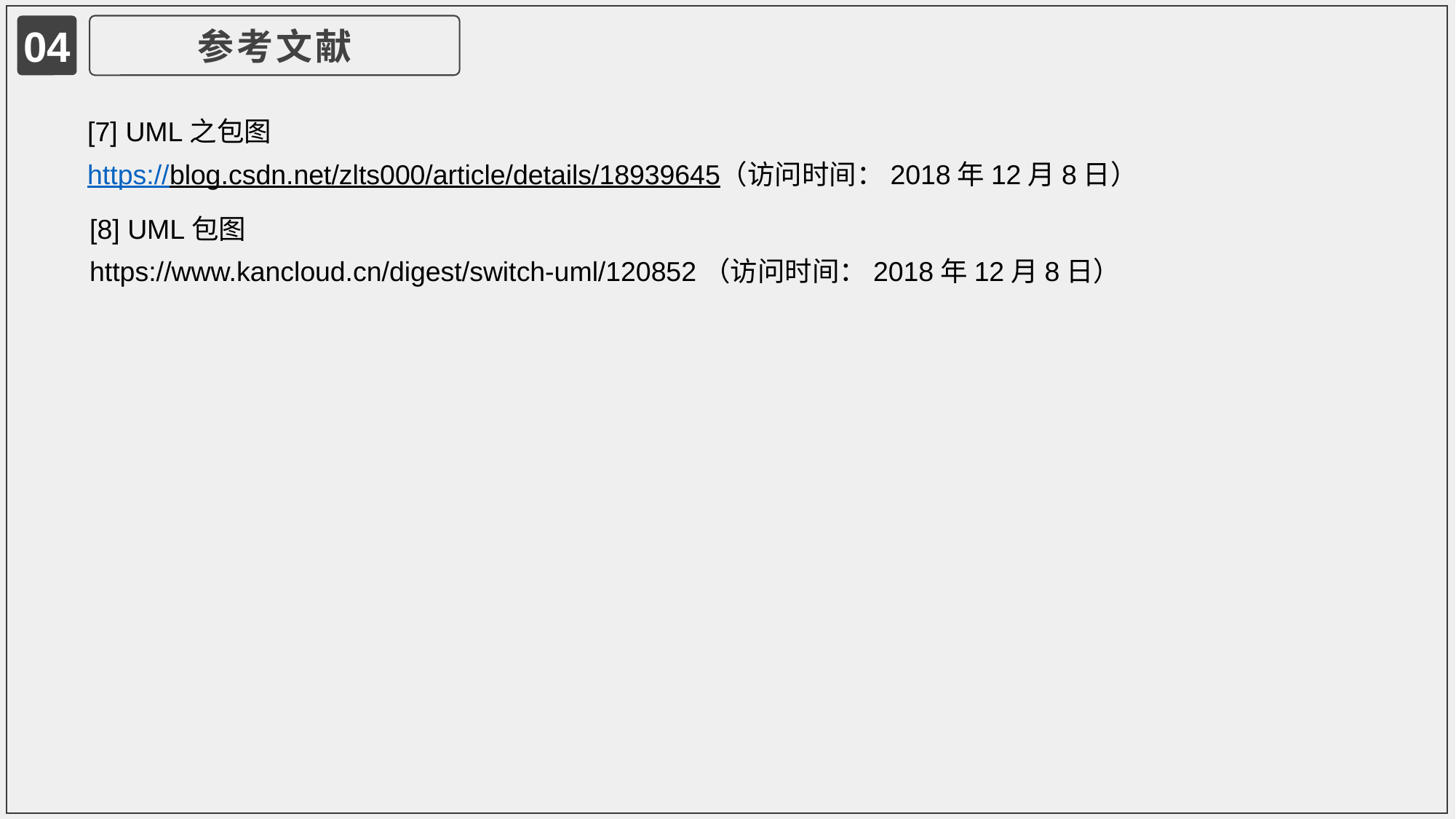

04
参考文献
[7] UML之包图
https://blog.csdn.net/zlts000/article/details/18939645（访问时间：2018年12月8日）
[8] UML包图
https://www.kancloud.cn/digest/switch-uml/120852（访问时间：2018年12月8日）